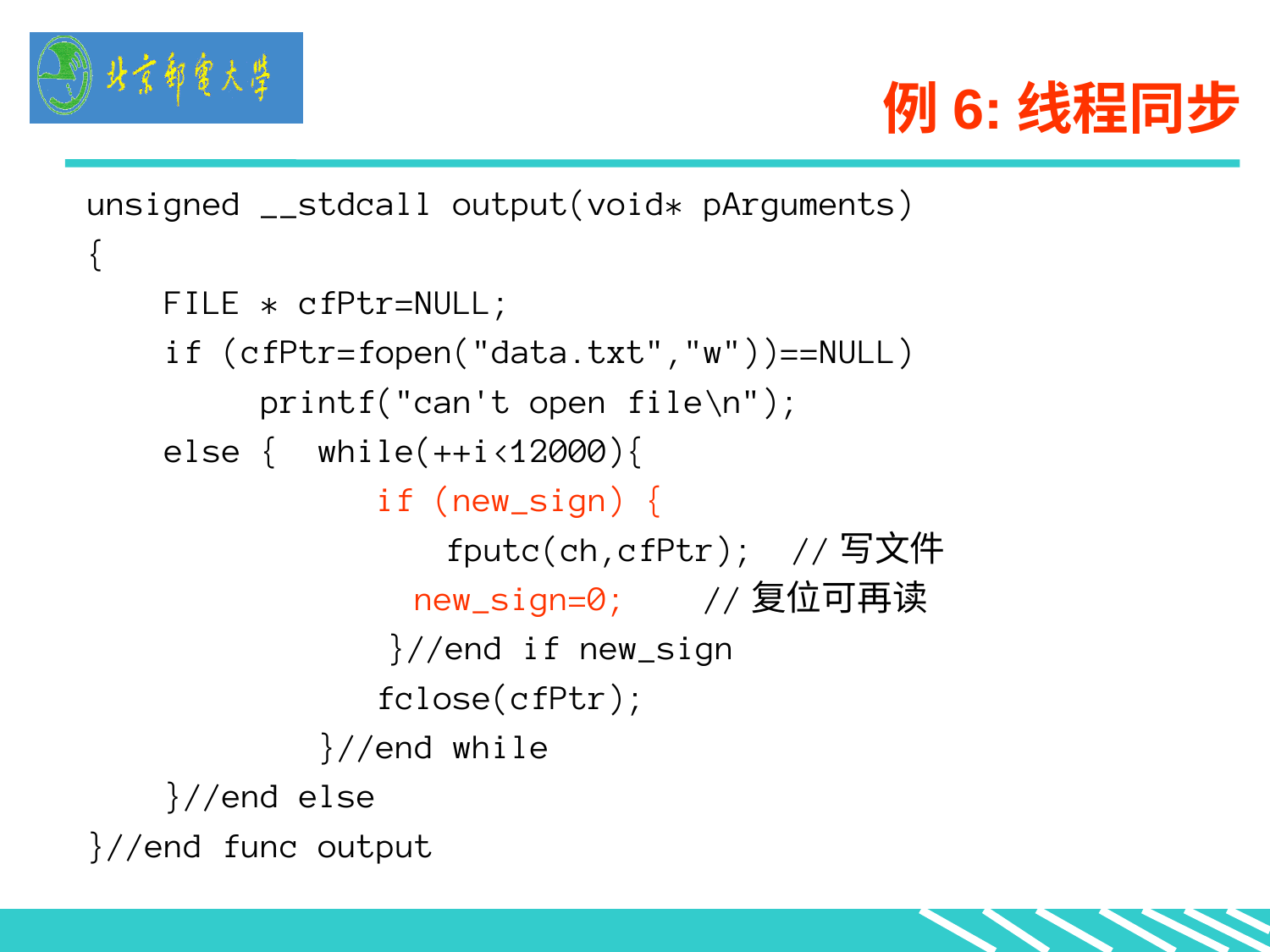

# 例6:线程同步
unsigned __stdcall output(void* pArguments)
{
    FILE * cfPtr=NULL;
    if (cfPtr=fopen("data.txt","w"))==NULL)
         printf("can't open file\n");
    else {  while(++i<12000){
               if (new_sign) {
	            fputc(ch,cfPtr);  //写文件
                 new_sign=0;    //复位可再读
	         }//end if new_sign
               fclose(cfPtr);
            }//end while
    }//end else
}//end func output